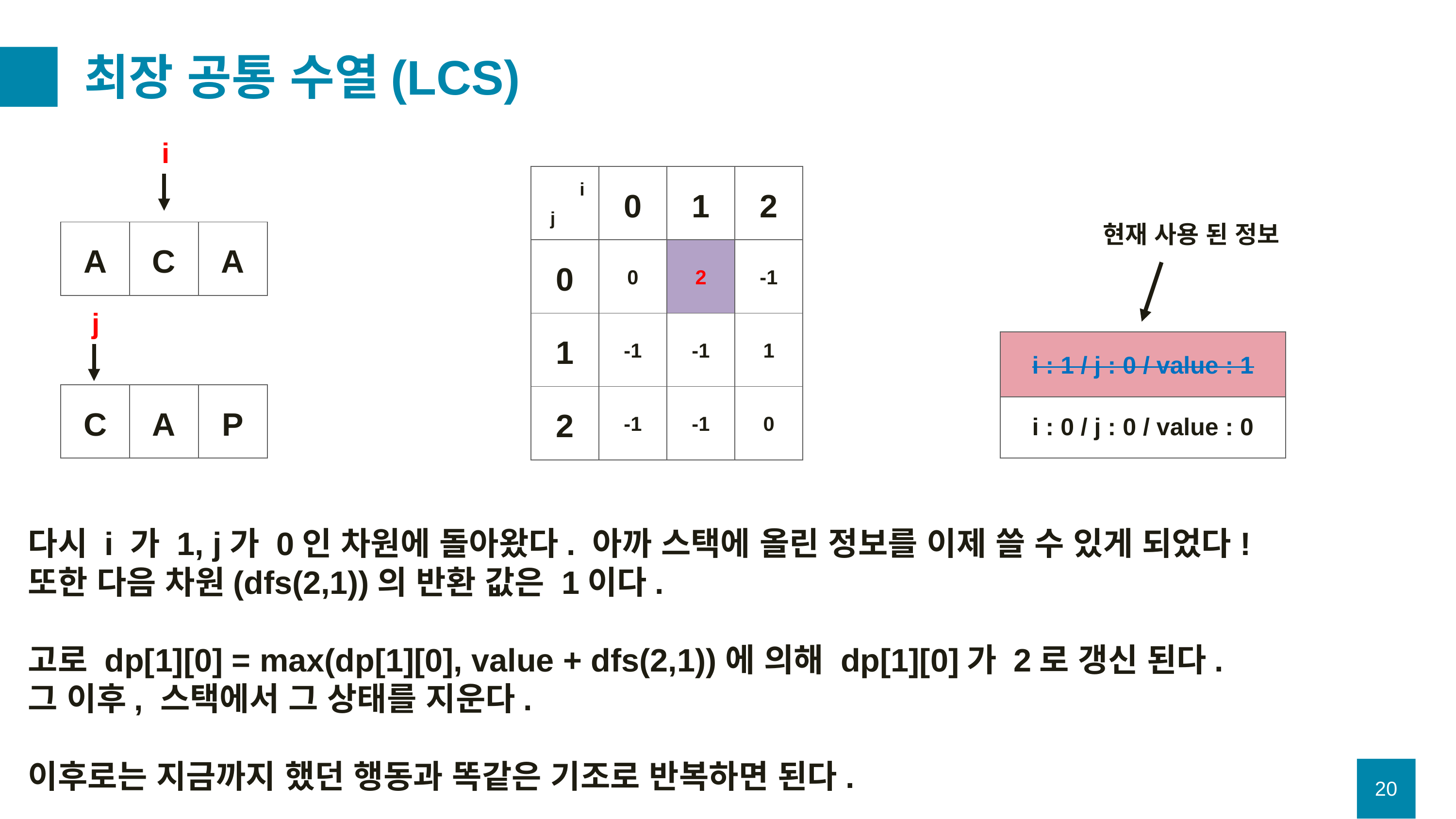

# 최장 공통 수열(LCS)
i
|  | 0 | 1 | 2 |
| --- | --- | --- | --- |
| 0 | 0 | 2 | -1 |
| 1 | -1 | -1 | 1 |
| 2 | -1 | -1 | 0 |
i
j
현재 사용 된 정보
| A | C | A |
| --- | --- | --- |
j
i : 1 / j : 0 / value : 1
| C | A | P |
| --- | --- | --- |
i : 0 / j : 0 / value : 0
다시 i 가 1, j가 0인 차원에 돌아왔다. 아까 스택에 올린 정보를 이제 쓸 수 있게 되었다!
또한 다음 차원(dfs(2,1))의 반환 값은 1이다.

고로 dp[1][0] = max(dp[1][0], value + dfs(2,1))에 의해 dp[1][0]가 2로 갱신 된다.
그 이후, 스택에서 그 상태를 지운다.

이후로는 지금까지 했던 행동과 똑같은 기조로 반복하면 된다.
20